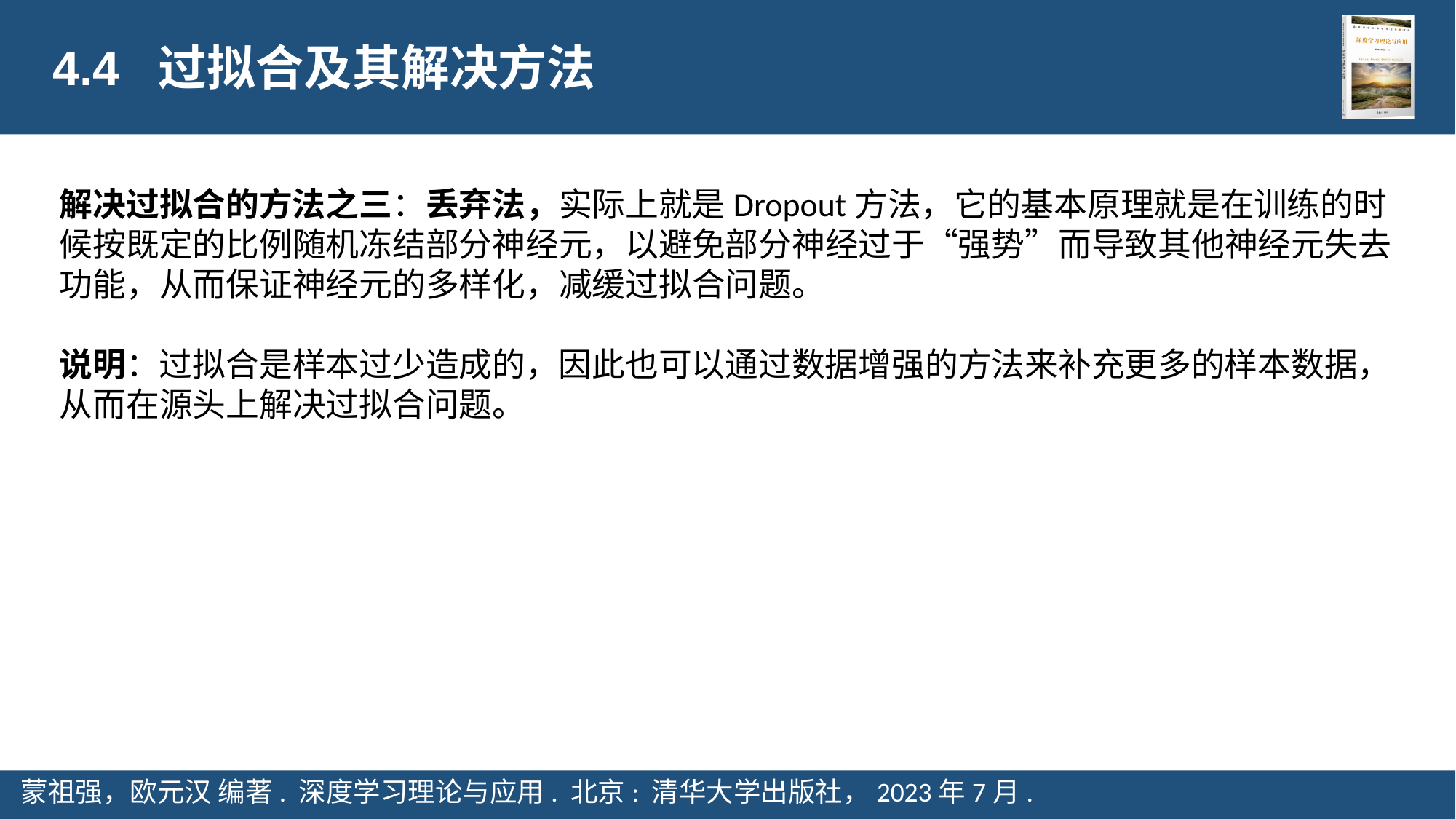

4.4  过拟合及其解决方法
解决过拟合的方法之三：丢弃法，实际上就是Dropout方法，它的基本原理就是在训练的时候按既定的比例随机冻结部分神经元，以避免部分神经过于“强势”而导致其他神经元失去功能，从而保证神经元的多样化，减缓过拟合问题。

说明：过拟合是样本过少造成的，因此也可以通过数据增强的方法来补充更多的样本数据，从而在源头上解决过拟合问题。